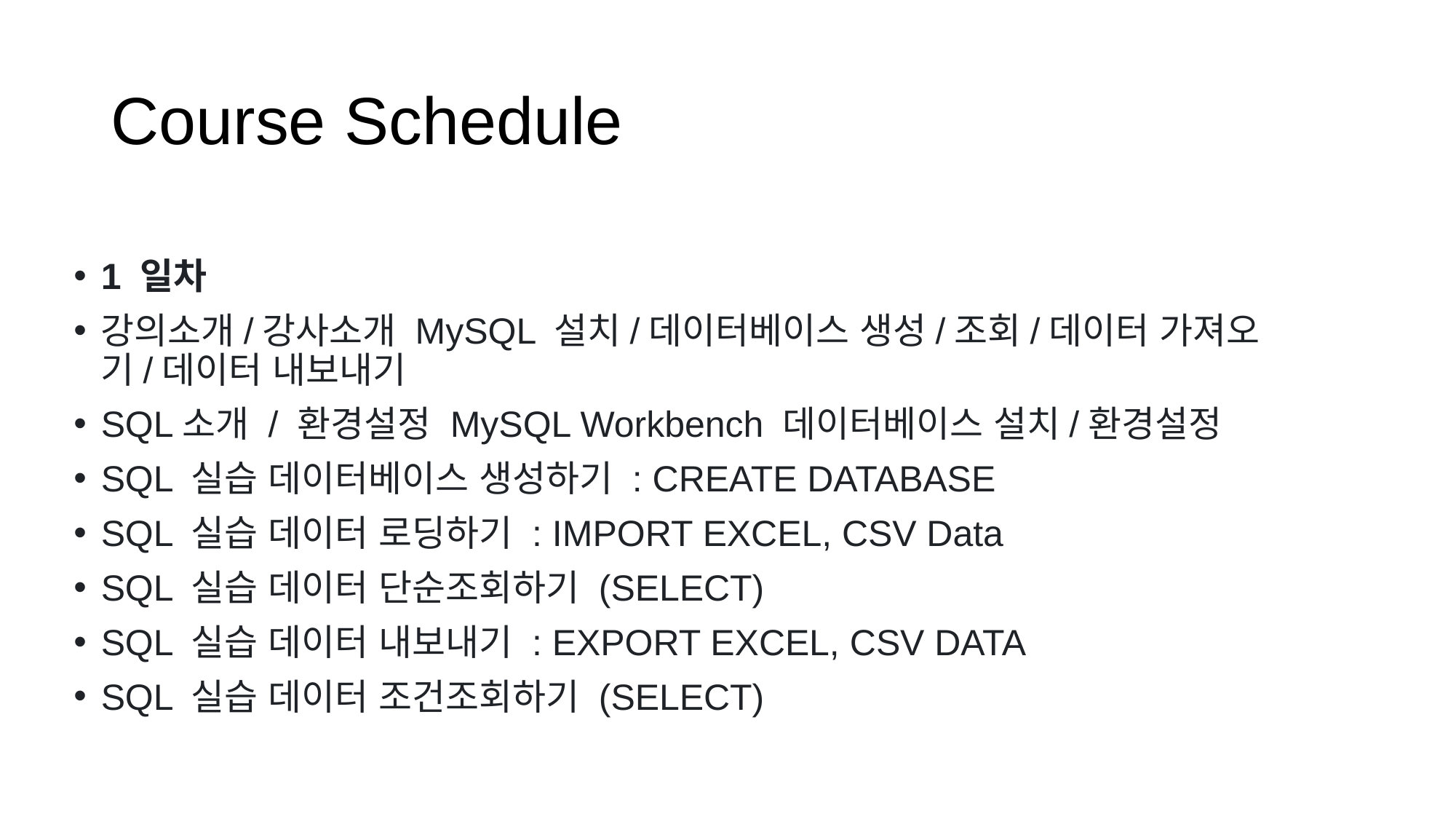

# Course Schedule
1 일차
강의소개/강사소개 MySQL 설치/데이터베이스 생성/조회/데이터 가져오기/데이터 내보내기
SQL소개 / 환경설정 MySQL Workbench 데이터베이스 설치/환경설정
SQL 실습 데이터베이스 생성하기 : CREATE DATABASE
SQL 실습 데이터 로딩하기 : IMPORT EXCEL, CSV Data
SQL 실습 데이터 단순조회하기 (SELECT)
SQL 실습 데이터 내보내기 : EXPORT EXCEL, CSV DATA
SQL 실습 데이터 조건조회하기 (SELECT)